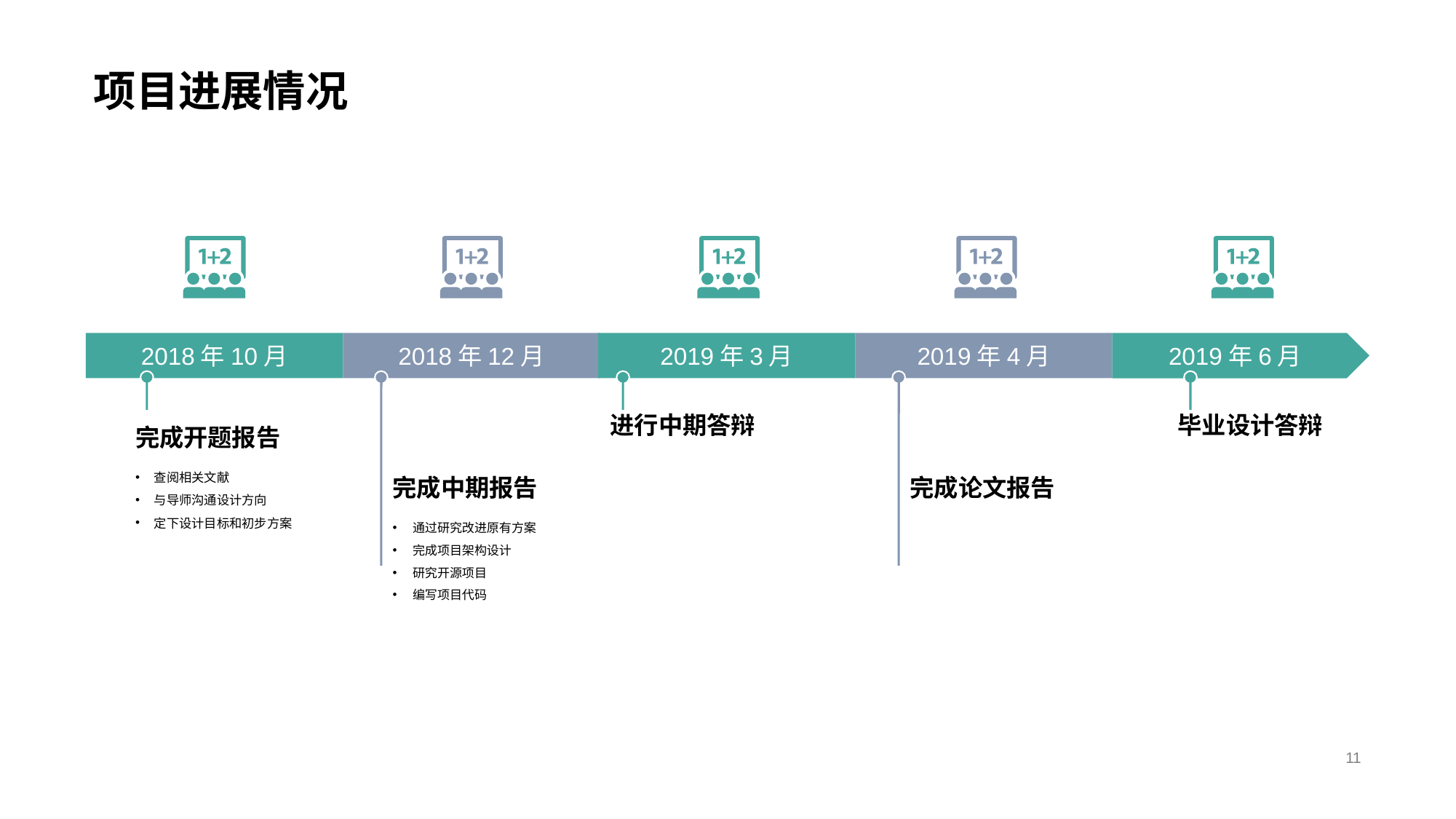

# 项目进展情况

2018年10月
2018年12月
2019年3月
2019年4月
2019年6月

进行中期答辩
毕业设计答辩
完成开题报告

查阅相关文献
与导师沟通设计方向
定下设计目标和初步方案
完成中期报告
完成论文报告
通过研究改进原有方案
完成项目架构设计
研究开源项目
编写项目代码

11